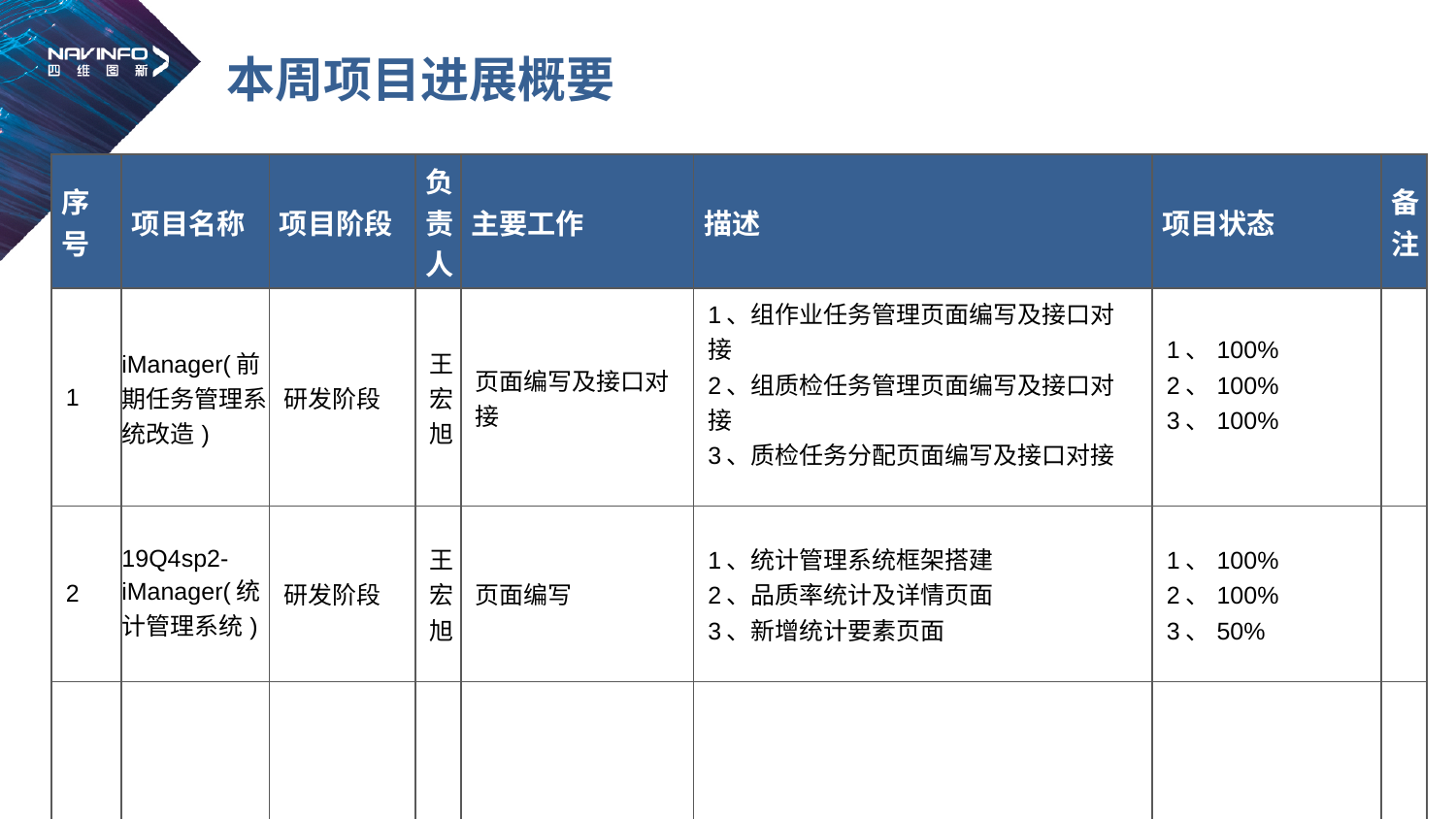

# 本周项目进展概要
| 序号 | 项目名称 | 项目阶段 | 负责人 | 主要工作 | 描述 | 项目状态 | 备注 |
| --- | --- | --- | --- | --- | --- | --- | --- |
| 1 | iManager(前期任务管理系统改造) | 研发阶段 | 王宏旭 | 页面编写及接口对接 | 1、组作业任务管理页面编写及接口对接 2、组质检任务管理页面编写及接口对接 3、质检任务分配页面编写及接口对接 | 1、100% 2、100% 3、100% |  |
| 2 | 19Q4sp2-iManager(统计管理系统) | 研发阶段 | 王宏旭 | 页面编写 | 1、统计管理系统框架搭建 2、品质率统计及详情页面 3、新增统计要素页面 | 1、100% 2、100% 3、50% |  |
|  |  |  |  |  |  |  |  |